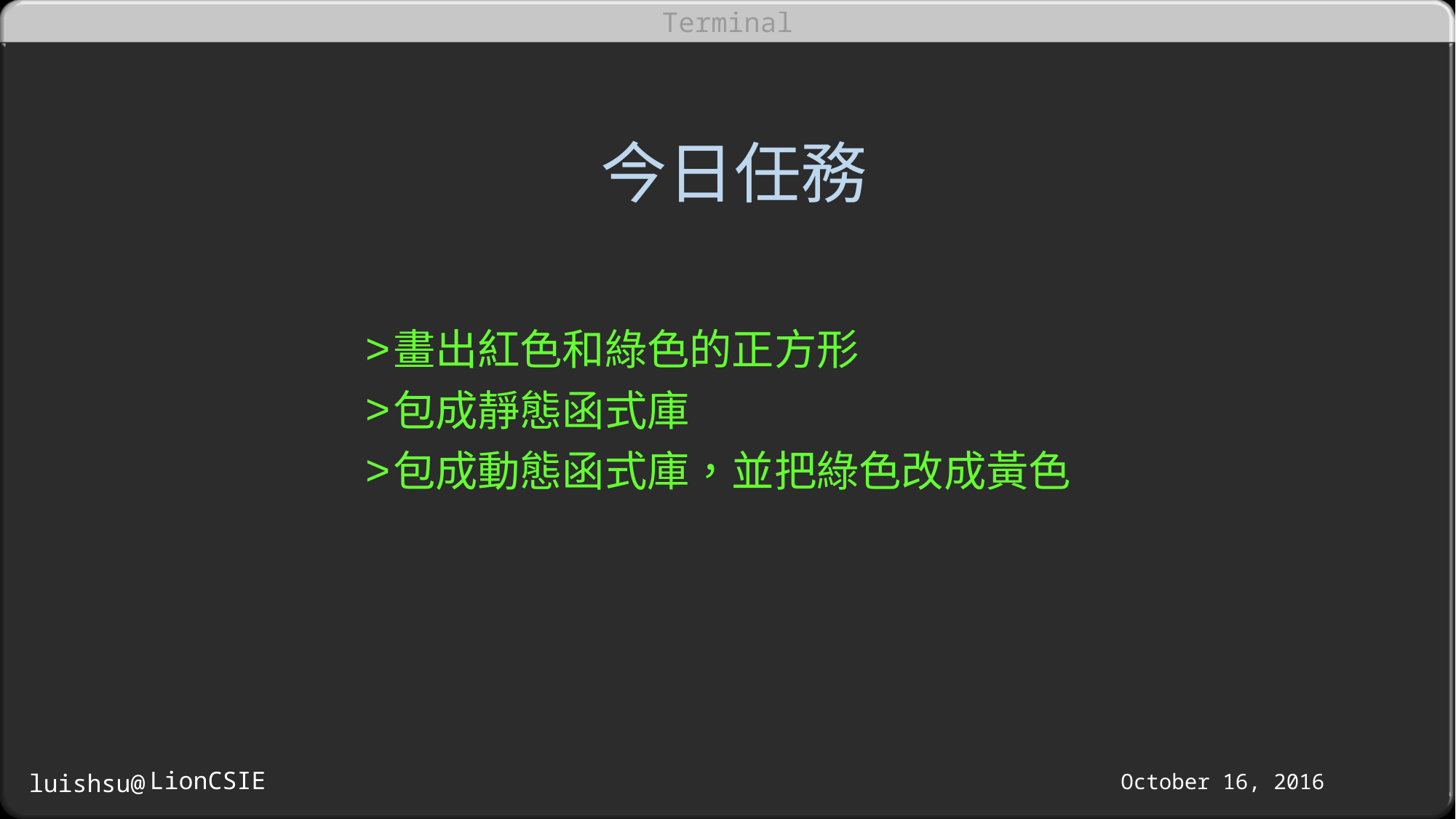

# 今日任務
畫出紅色和綠色的正方形
包成靜態函式庫
包成動態函式庫，並把綠色改成黃色
October 16, 2016
LionCSIE